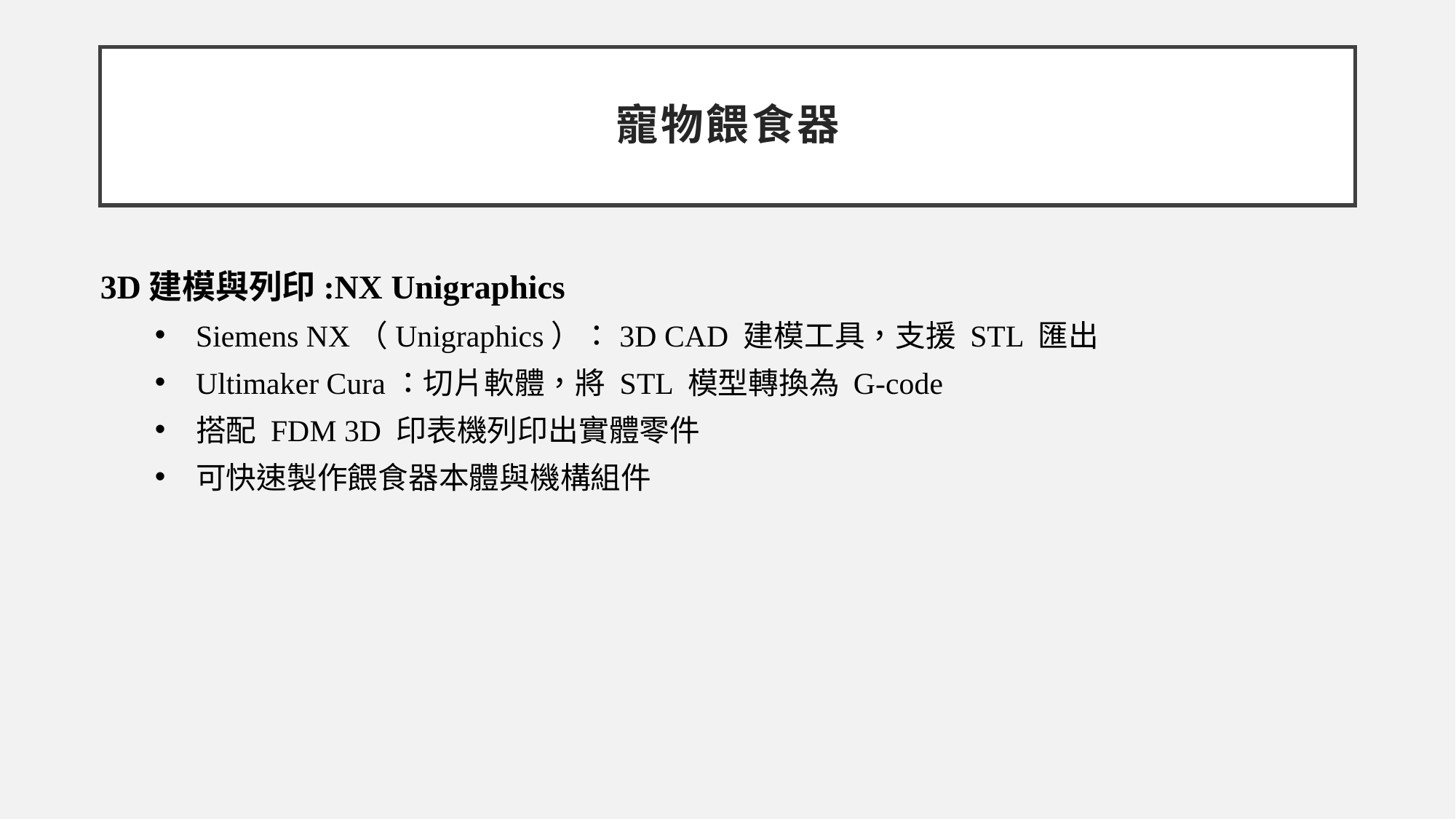

# 寵物餵食器
3D建模與列印:NX Unigraphics
Siemens NX（Unigraphics）：3D CAD 建模工具，支援 STL 匯出
Ultimaker Cura：切片軟體，將 STL 模型轉換為 G-code
搭配 FDM 3D 印表機列印出實體零件
可快速製作餵食器本體與機構組件